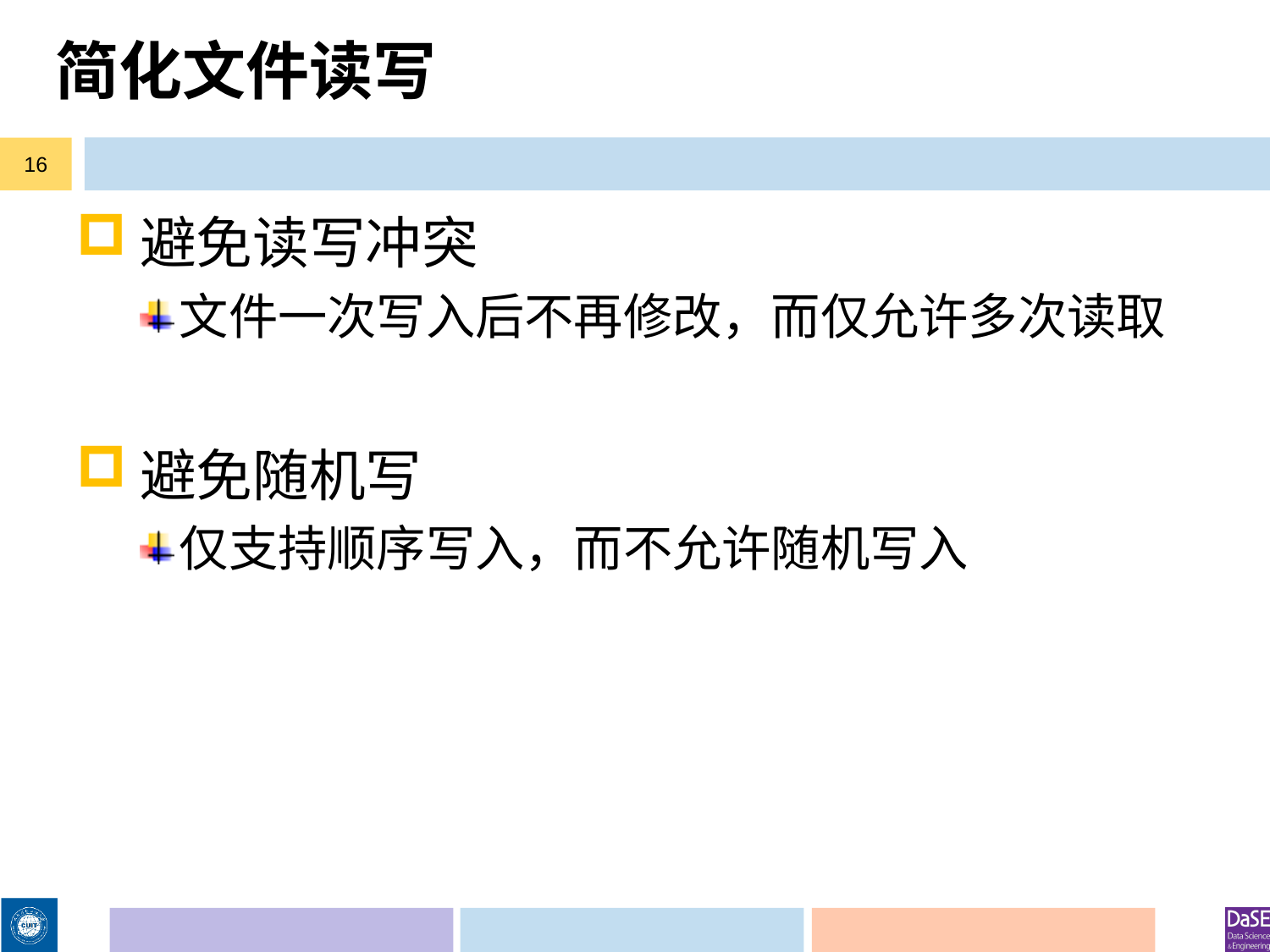

# 简化文件读写
16
避免读写冲突
文件一次写入后不再修改，而仅允许多次读取

避免随机写
仅支持顺序写入，而不允许随机写入